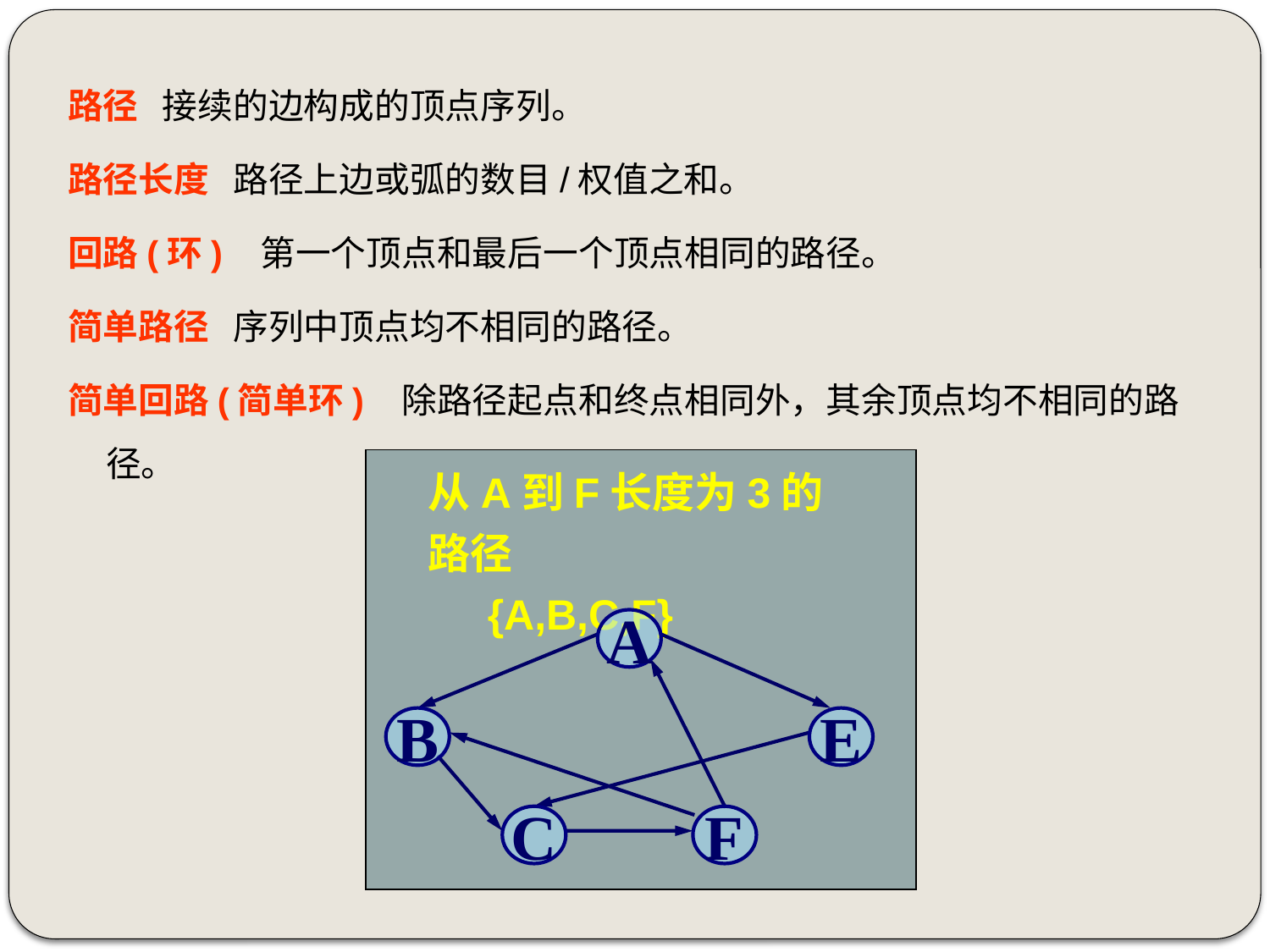

路径   接续的边构成的顶点序列。
路径长度   路径上边或弧的数目/权值之和。
回路(环)   第一个顶点和最后一个顶点相同的路径。
简单路径   序列中顶点均不相同的路径。
简单回路(简单环)   除路径起点和终点相同外，其余顶点均不相同的路径。

从A到F长度为3的路径
     {A,B,C,F}
A

B
E

C
F